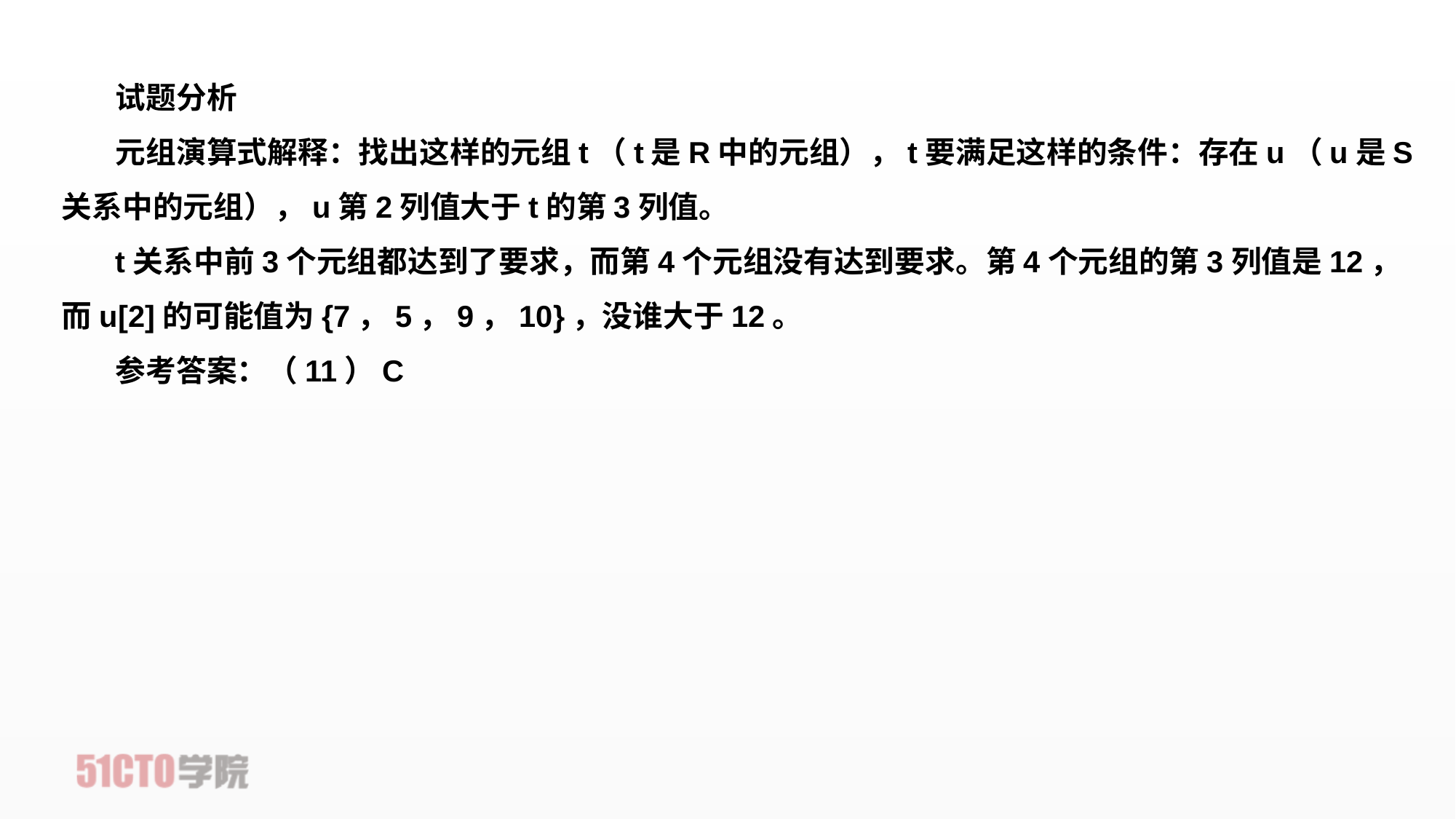

试题分析
元组演算式解释：找出这样的元组t（t是R中的元组），t要满足这样的条件：存在u（u是S关系中的元组），u第2列值大于t的第3列值。
t关系中前3个元组都达到了要求，而第4个元组没有达到要求。第4个元组的第3列值是12，而u[2]的可能值为{7，5，9，10}，没谁大于12。
参考答案：（11）C